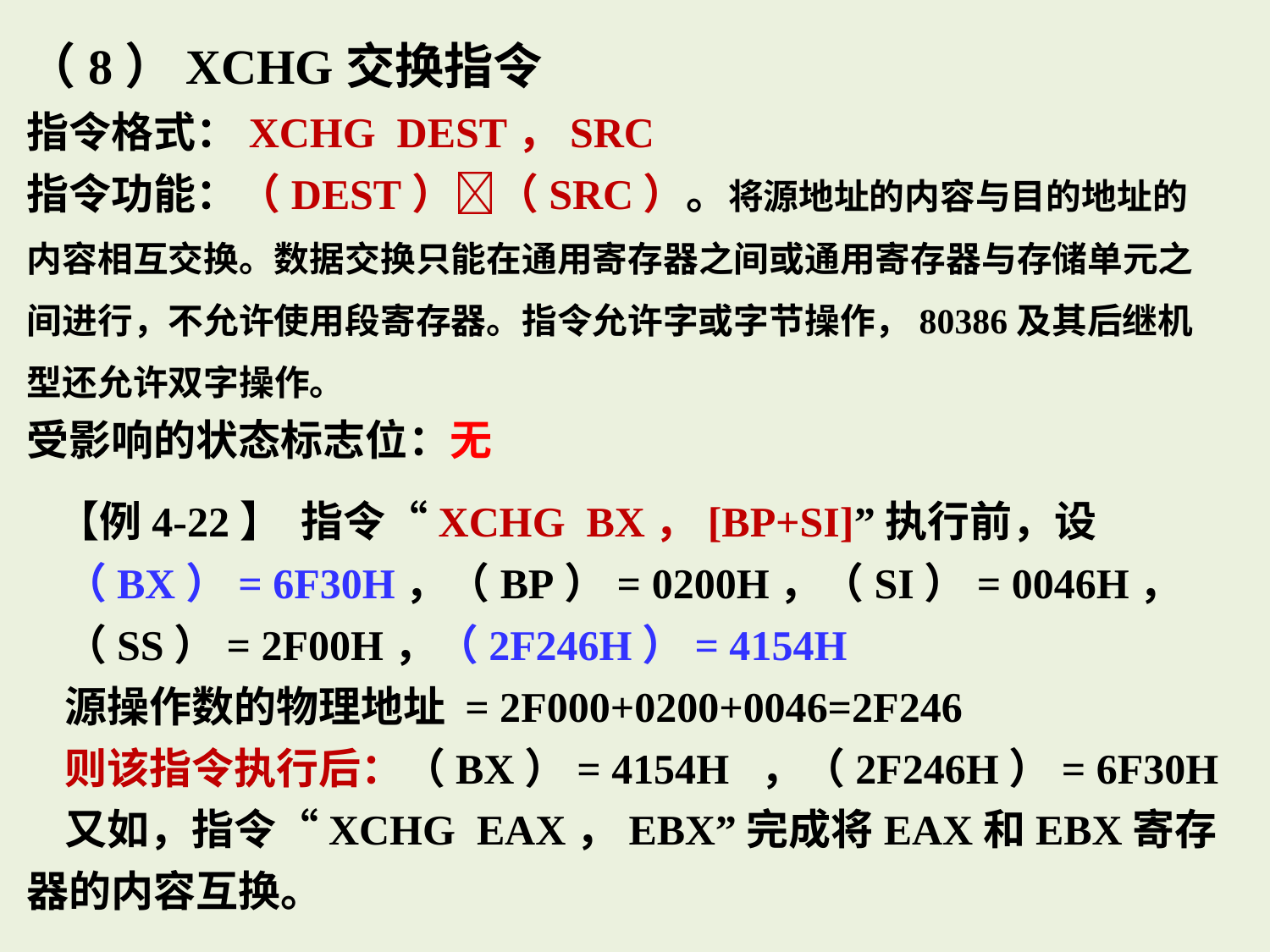

（8）XCHG交换指令
指令格式：XCHG  DEST，SRC
指令功能：（DEST）⇔（SRC）。将源地址的内容与目的地址的内容相互交换。数据交换只能在通用寄存器之间或通用寄存器与存储单元之间进行，不允许使用段寄存器。指令允许字或字节操作，80386及其后继机型还允许双字操作。
受影响的状态标志位：无
【例4-22】  指令“XCHG  BX，[BP+SI]”执行前，设
（BX）= 6F30H，（BP）= 0200H，（SI）= 0046H，
（SS）= 2F00H，（2F246H）= 4154H
源操作数的物理地址 = 2F000+0200+0046=2F246
则该指令执行后：（BX）= 4154H  ，（2F246H）= 6F30H
又如，指令“XCHG  EAX，EBX”完成将EAX和EBX寄存器的内容互换。
121